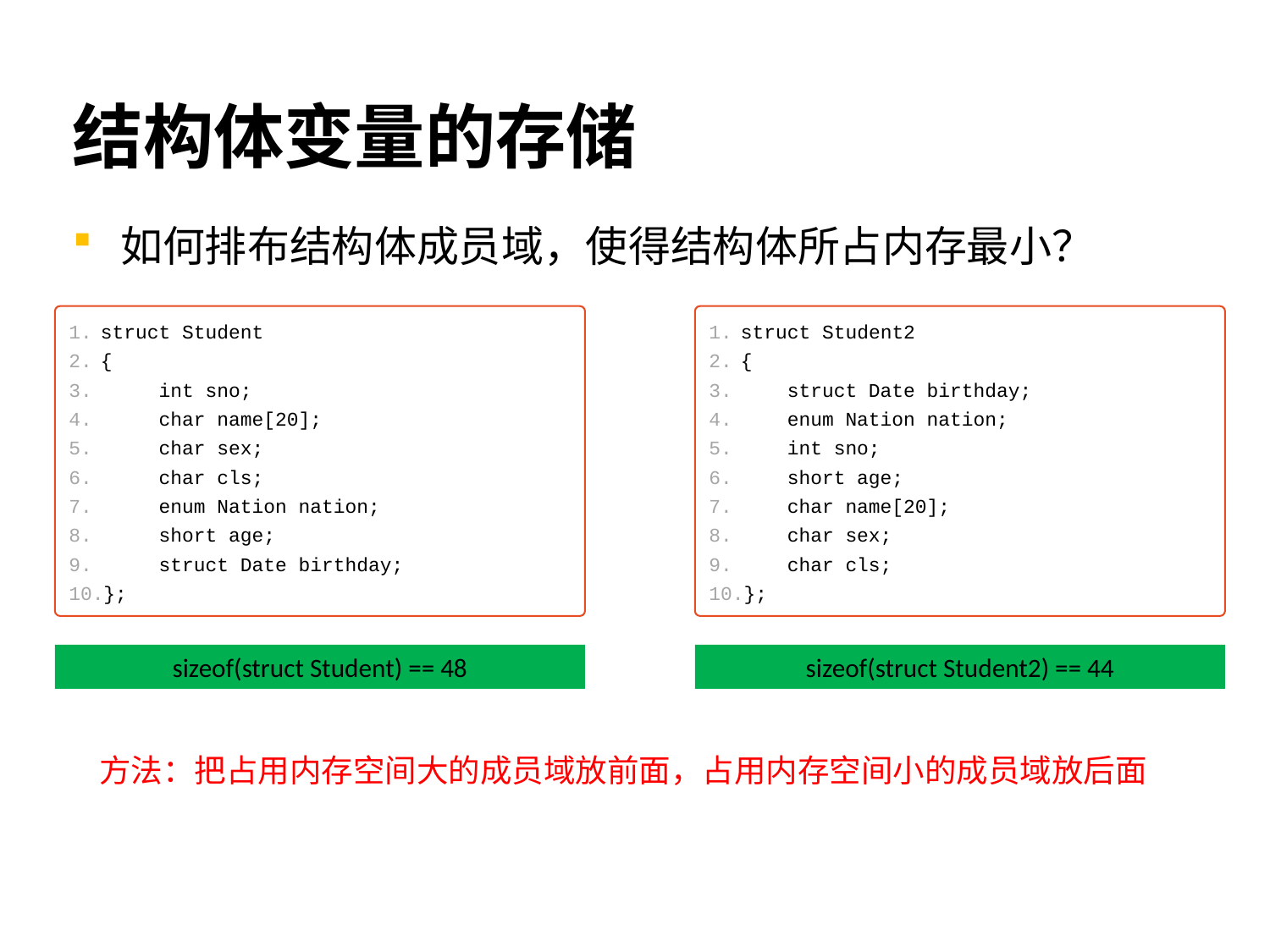

# 结构体变量的存储
如何排布结构体成员域，使得结构体所占内存最小？
struct Student
{
     int sno;
     char name[20];
     char sex;
     char cls;
     enum Nation nation;
     short age;
     struct Date birthday;
};

struct Student2
{
    struct Date birthday;
    enum Nation nation;
    int sno;
    short age;
    char name[20];
    char sex;
    char cls;
};

sizeof(struct Student) == 48
sizeof(struct Student2) == 44
方法：把占用内存空间大的成员域放前面，占用内存空间小的成员域放后面